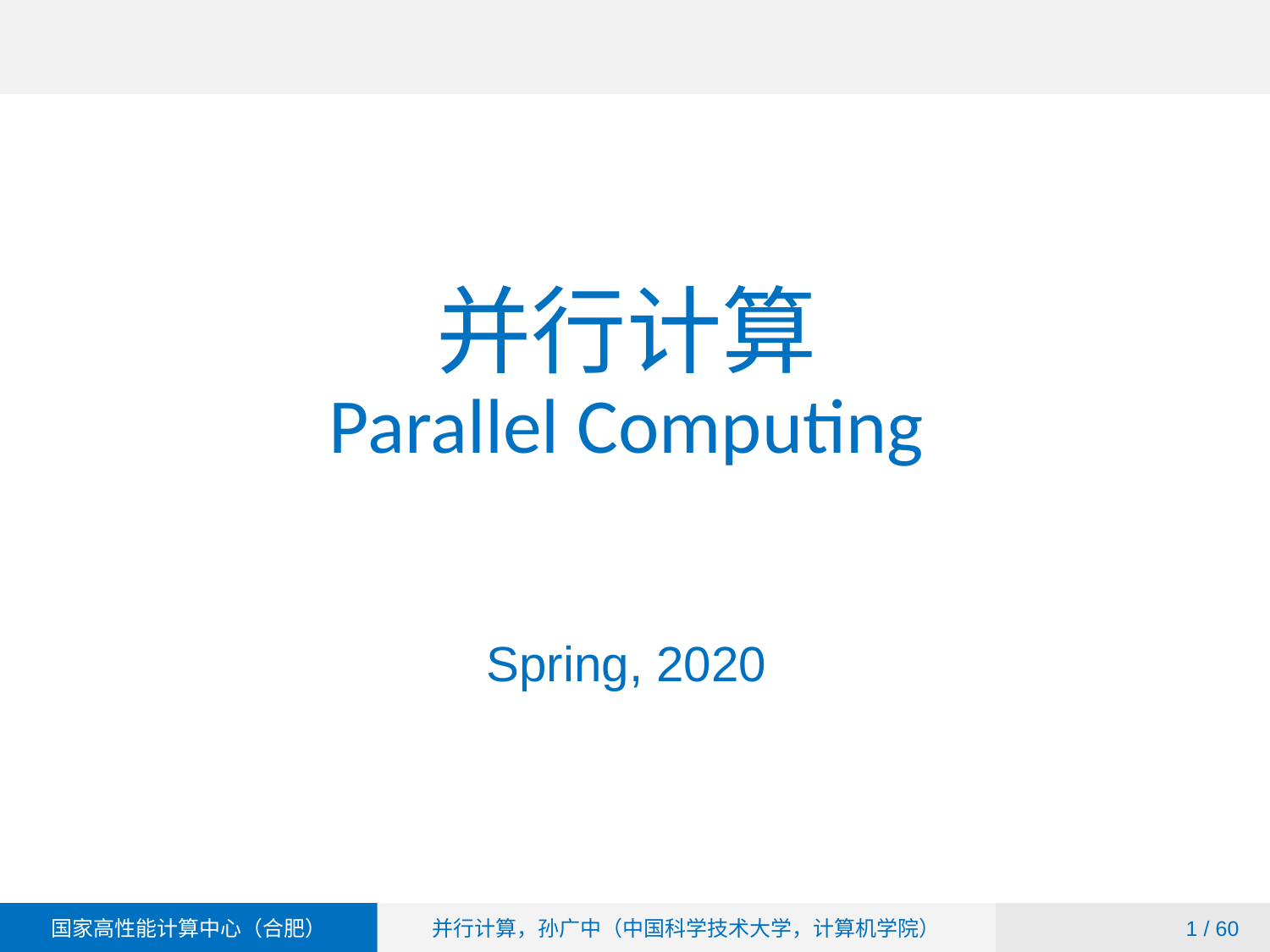

# 并行计算 Parallel Computing

Spring, 2020

1 / 60